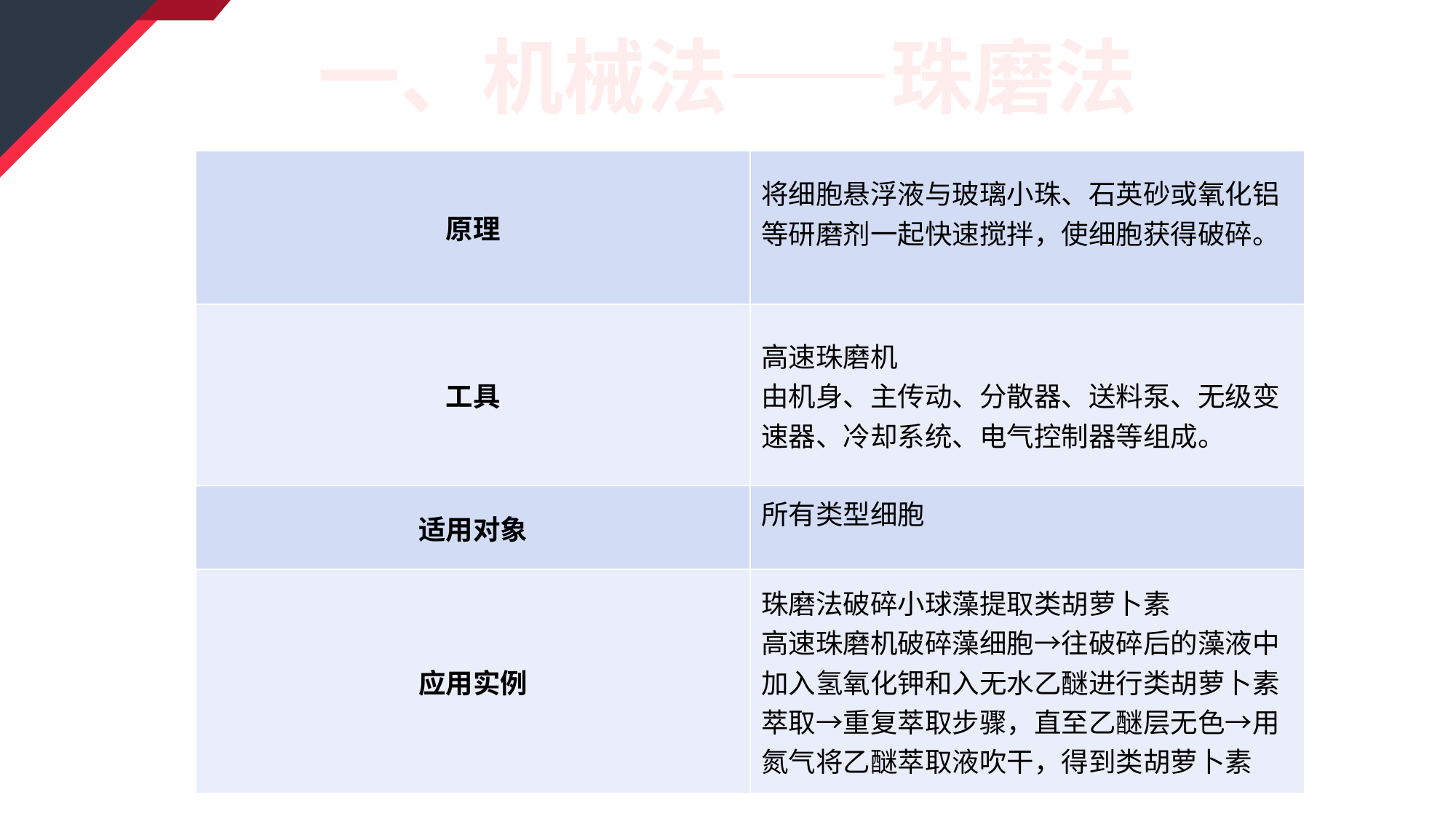

一、机械法——珠磨法
| 原理 | 将细胞悬浮液与玻璃小珠、石英砂或氧化铝等研磨剂一起快速搅拌，使细胞获得破碎。 |
| --- | --- |
| 工具 | 高速珠磨机 由机身、主传动、分散器、送料泵、无级变速器、冷却系统、电气控制器等组成。 |
| 适用对象 | 所有类型细胞 |
| 应用实例 | 珠磨法破碎小球藻提取类胡萝卜素 高速珠磨机破碎藻细胞→往破碎后的藻液中加入氢氧化钾和入无水乙醚进行类胡萝卜素萃取→重复萃取步骤，直至乙醚层无色→用氮气将乙醚萃取液吹干，得到类胡萝卜素 |